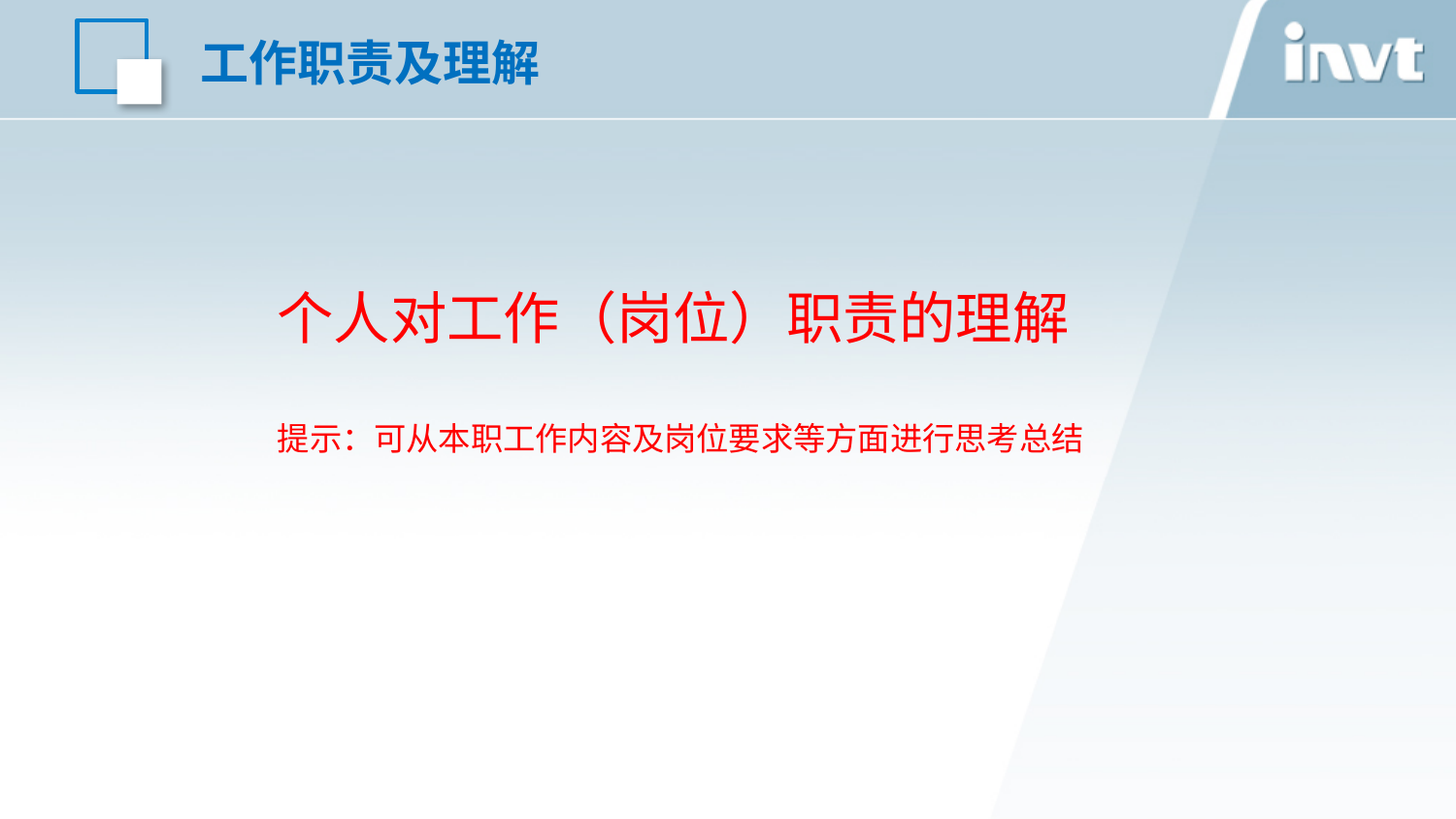

工作职责及理解

个人对工作（岗位）职责的理解

提示：可从本职工作内容及岗位要求等方面进行思考总结